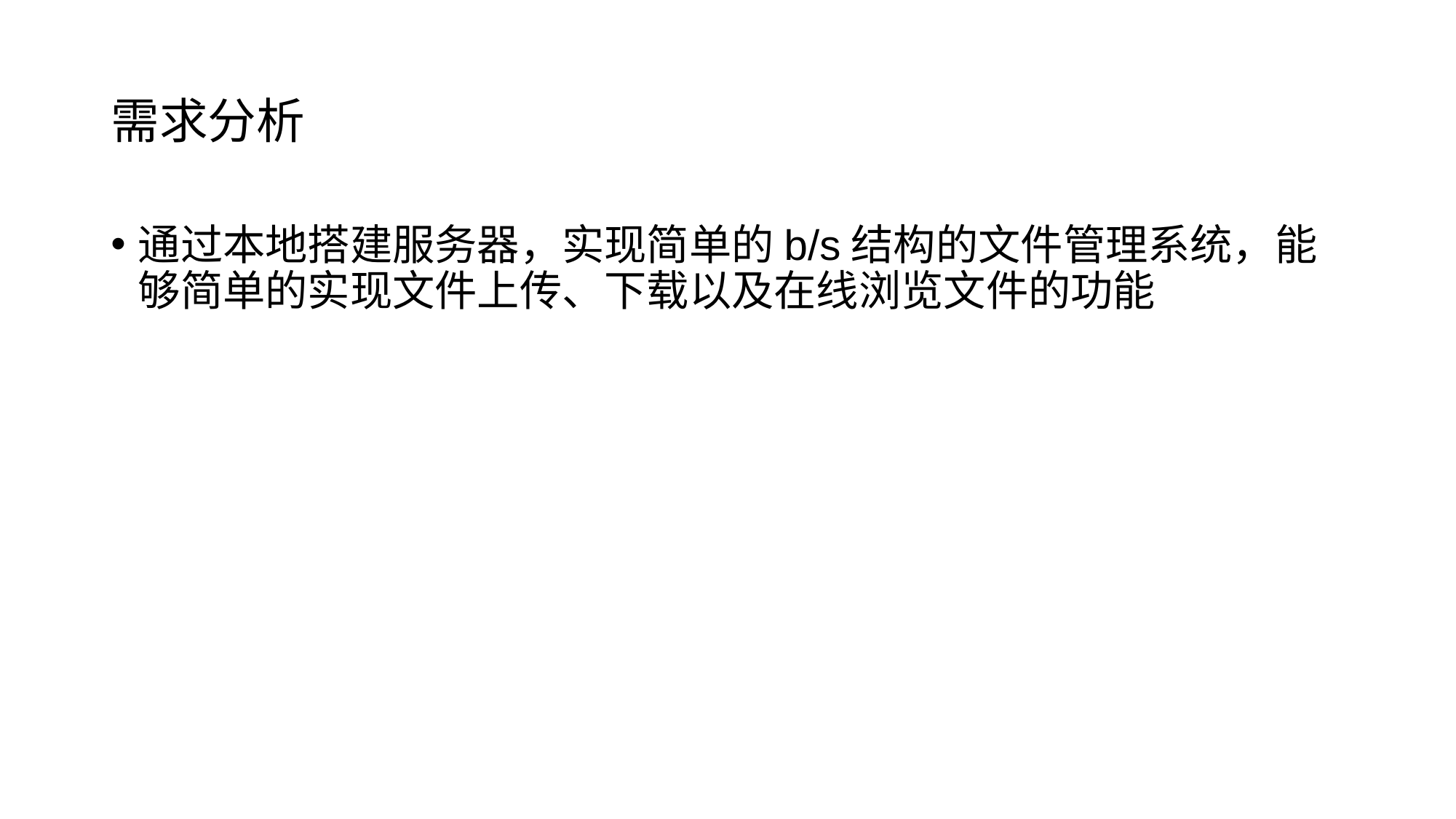

# 需求分析
通过本地搭建服务器，实现简单的b/s结构的文件管理系统，能够简单的实现文件上传、下载以及在线浏览文件的功能